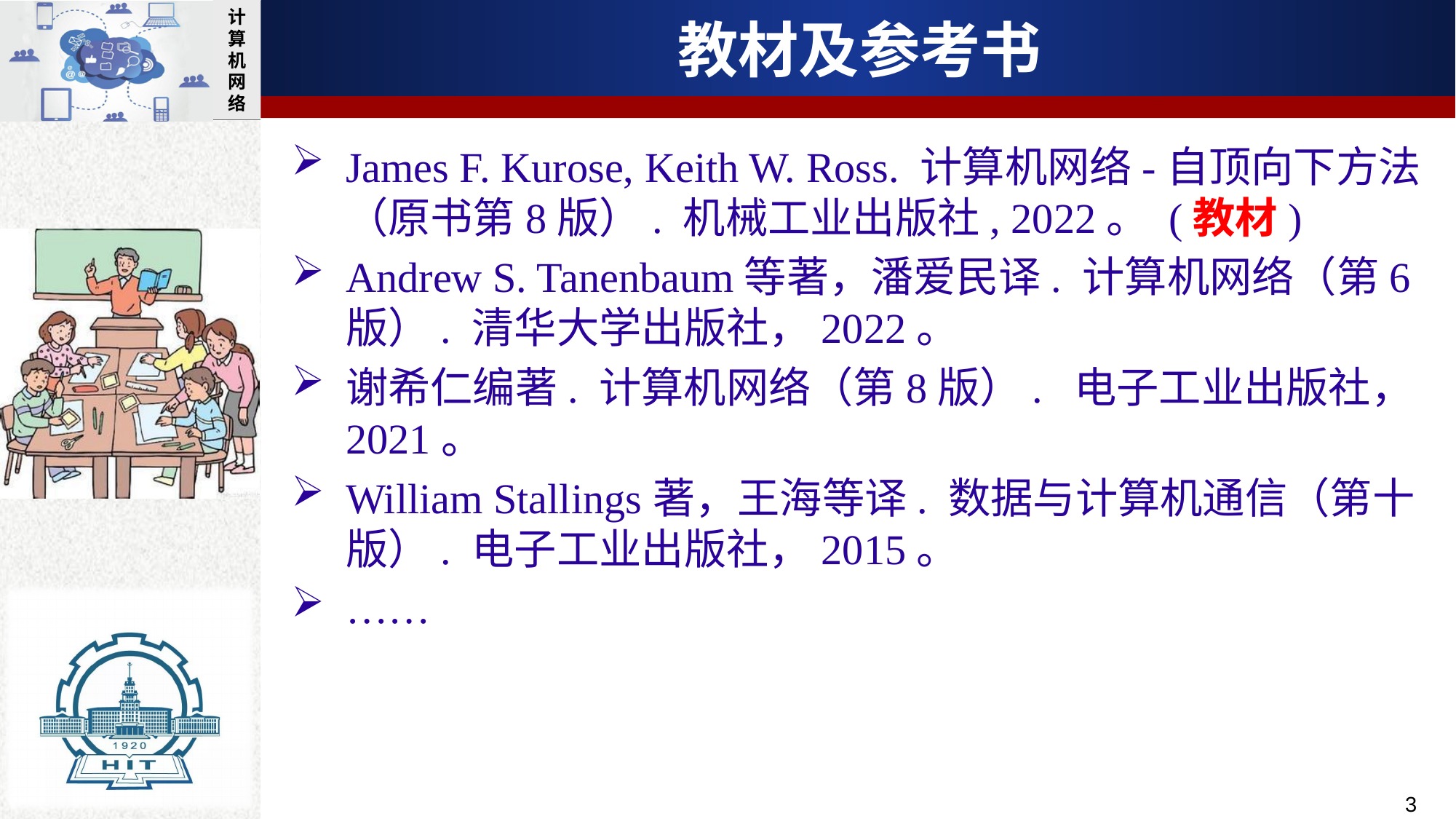

# 教材及参考书
James F. Kurose, Keith W. Ross. 计算机网络-自顶向下方法（原书第8版）. 机械工业出版社, 2022。 (教材)
Andrew S. Tanenbaum等著，潘爱民译. 计算机网络（第6版）. 清华大学出版社，2022。
谢希仁编著. 计算机网络（第8版）.  电子工业出版社，2021。
William Stallings著，王海等译. 数据与计算机通信（第十版）. 电子工业出版社，2015。
……
3